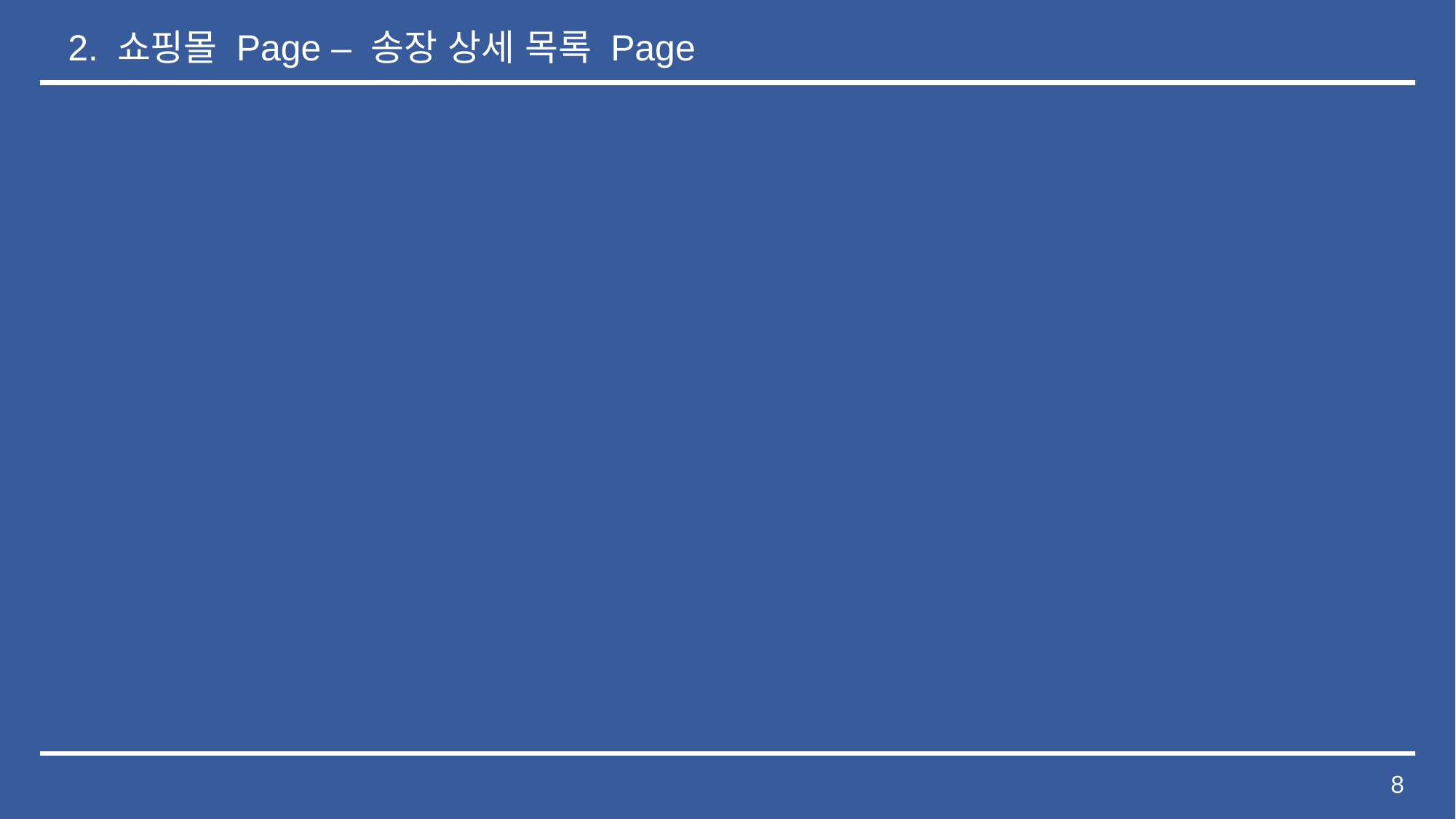

2. 쇼핑몰 Page – 송장 상세 목록 Page
8